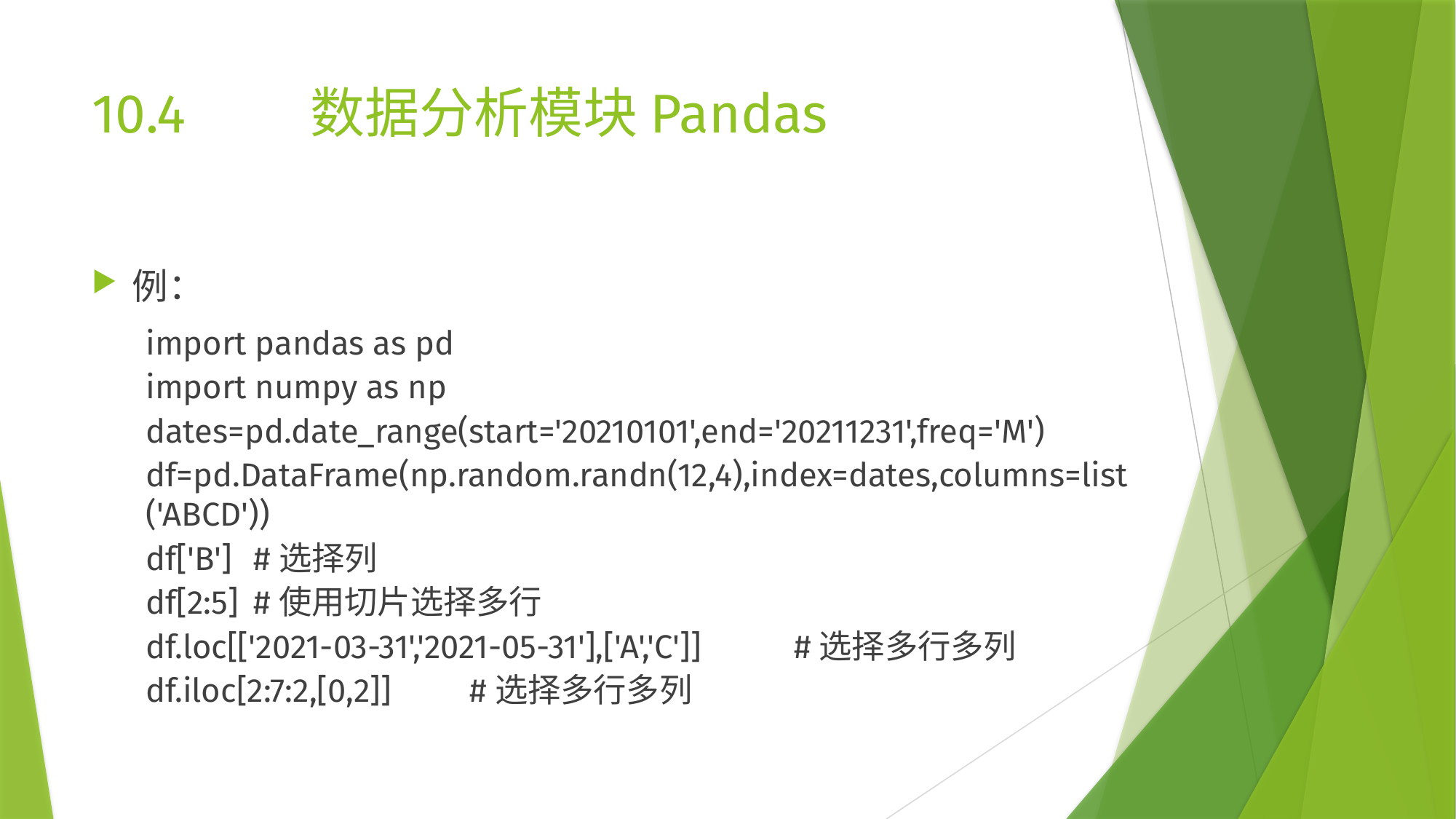

# 10.4		数据分析模块Pandas
例：
import pandas as pd
import numpy as np
dates=pd.date_range(start='20210101',end='20211231',freq='M')
df=pd.DataFrame(np.random.randn(12,4),index=dates,columns=list('ABCD'))
df['B']											#选择列
df[2:5]											#使用切片选择多行
df.loc[['2021-03-31','2021-05-31'],['A','C']]	#选择多行多列
df.iloc[2:7:2,[0,2]] 							#选择多行多列